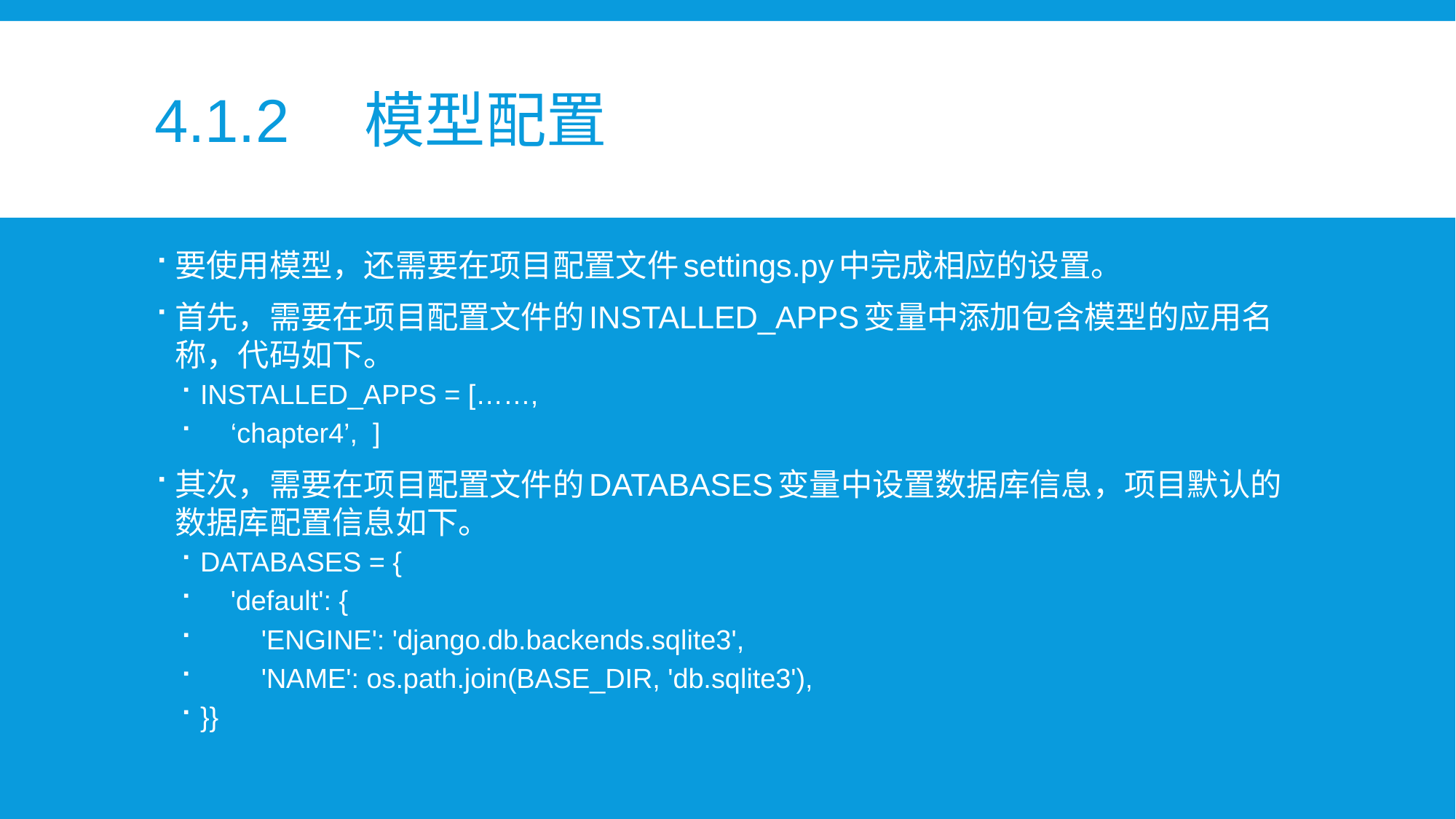

# 4.1.2　模型配置
要使用模型，还需要在项目配置文件settings.py中完成相应的设置。
首先，需要在项目配置文件的INSTALLED_APPS变量中添加包含模型的应用名称，代码如下。
INSTALLED_APPS = [……,
    ‘chapter4’,  ]
其次，需要在项目配置文件的DATABASES变量中设置数据库信息，项目默认的数据库配置信息如下。
DATABASES = {
    'default': {
        'ENGINE': 'django.db.backends.sqlite3',
        'NAME': os.path.join(BASE_DIR, 'db.sqlite3'),
}}